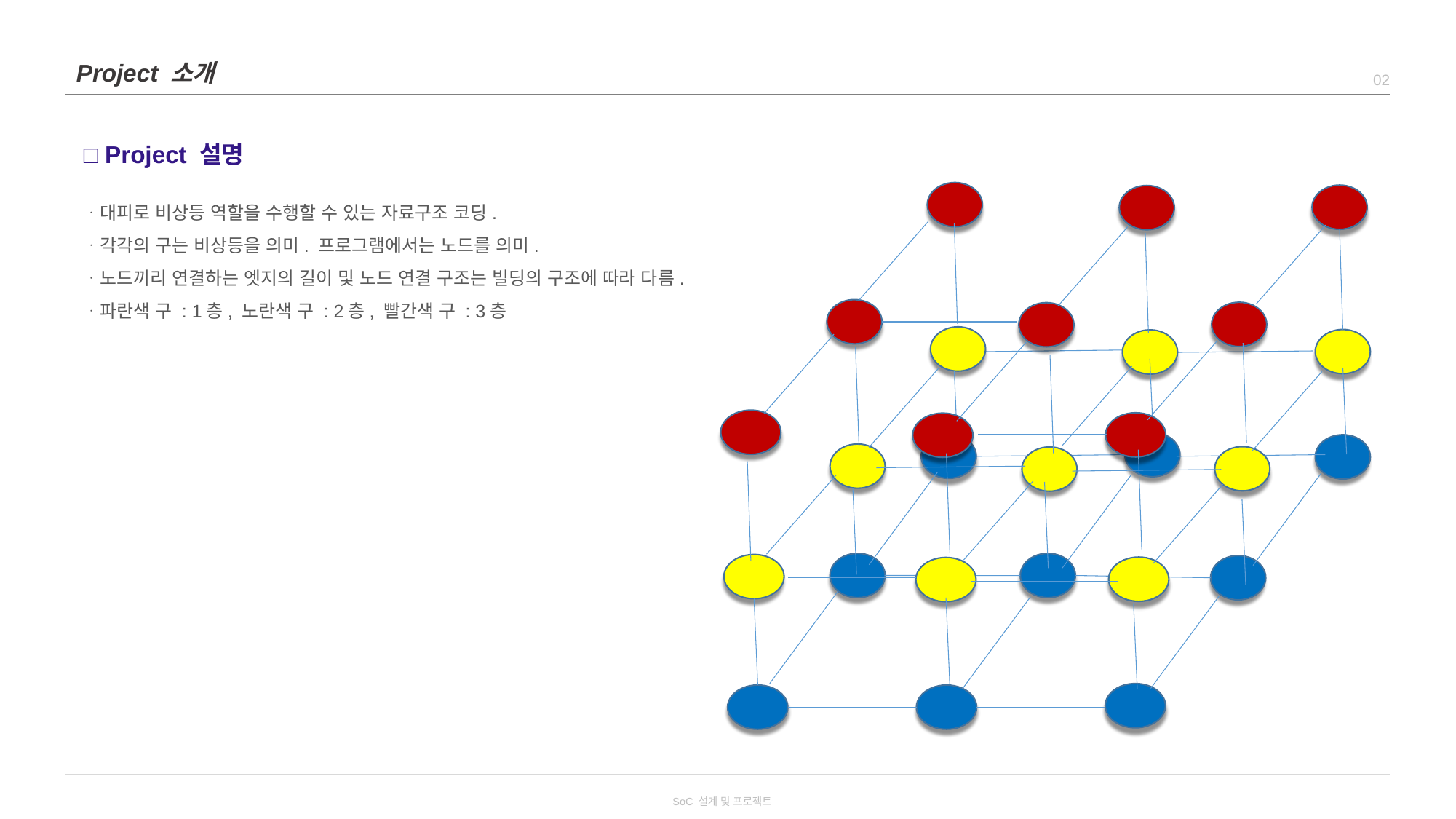

| Project 소개 | 02 |
| --- | --- |
□ Project 설명

ᆞ대피로 비상등 역할을 수행할 수 있는 자료구조 코딩.
ᆞ각각의 구는 비상등을 의미. 프로그램에서는 노드를 의미.
ᆞ노드끼리 연결하는 엣지의 길이 및 노드 연결 구조는 빌딩의 구조에 따라 다름.
ᆞ파란색 구 : 1층, 노란색 구 : 2층, 빨간색 구 : 3층

| SoC 설계 및 프로젝트 |
| --- |